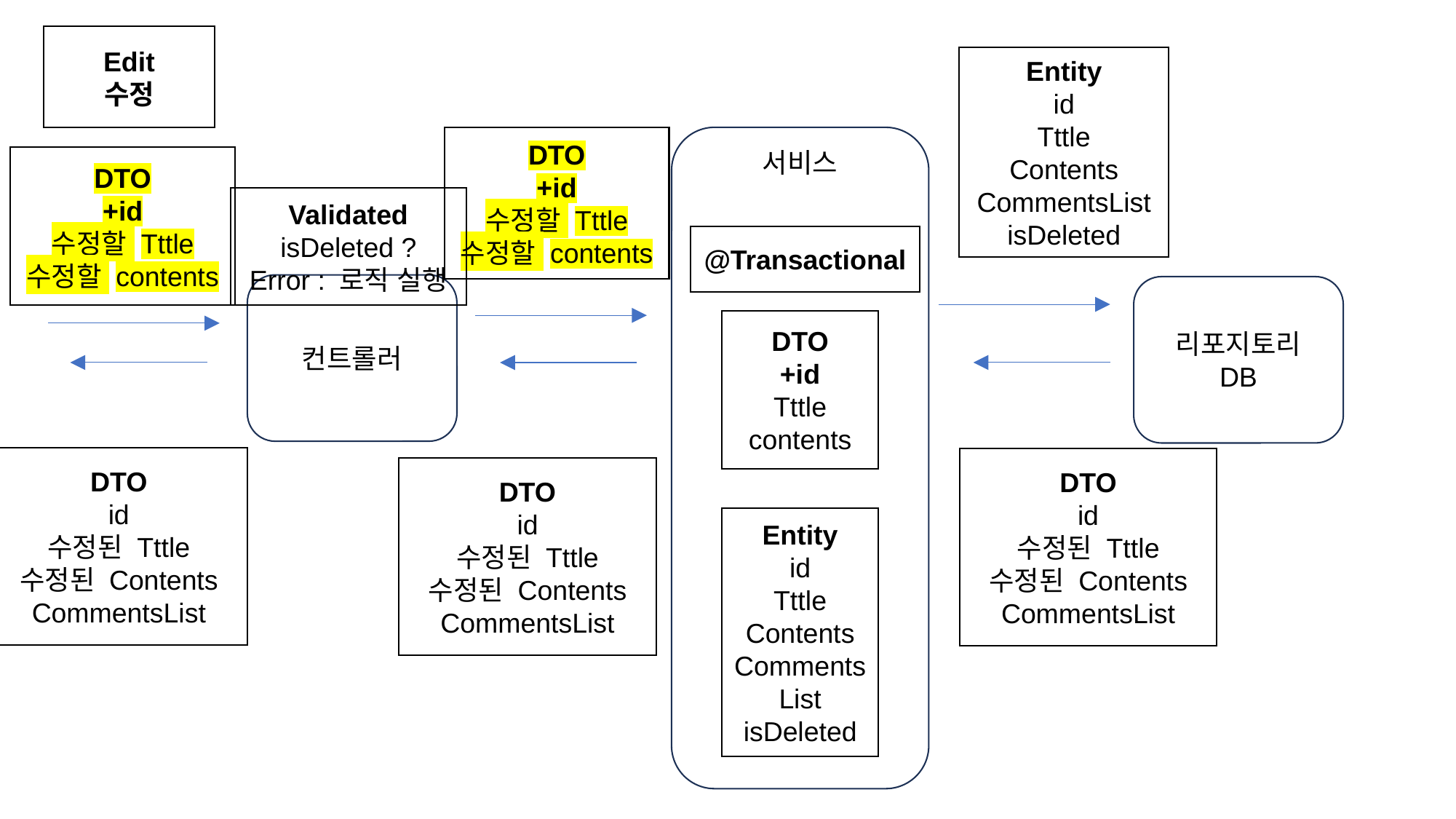

Edit
수정
Entity
id
Tttle
Contents
CommentsList
isDeleted
DTO
+id
수정할 Tttle
수정할 contents
서비스
DTO
+id
수정할 Tttle
수정할 contents
Validated
isDeleted ? Error : 로직 실행
@Transactional
컨트롤러
리포지토리
DB
DTO
+id
Tttle
contents
DTO
id
수정된 Tttle
수정된 Contents
CommentsList
DTO
id
수정된 Tttle
수정된 Contents
CommentsList
DTO
id
수정된 Tttle
수정된 Contents
CommentsList
Entity
id
Tttle
Contents
CommentsList
isDeleted